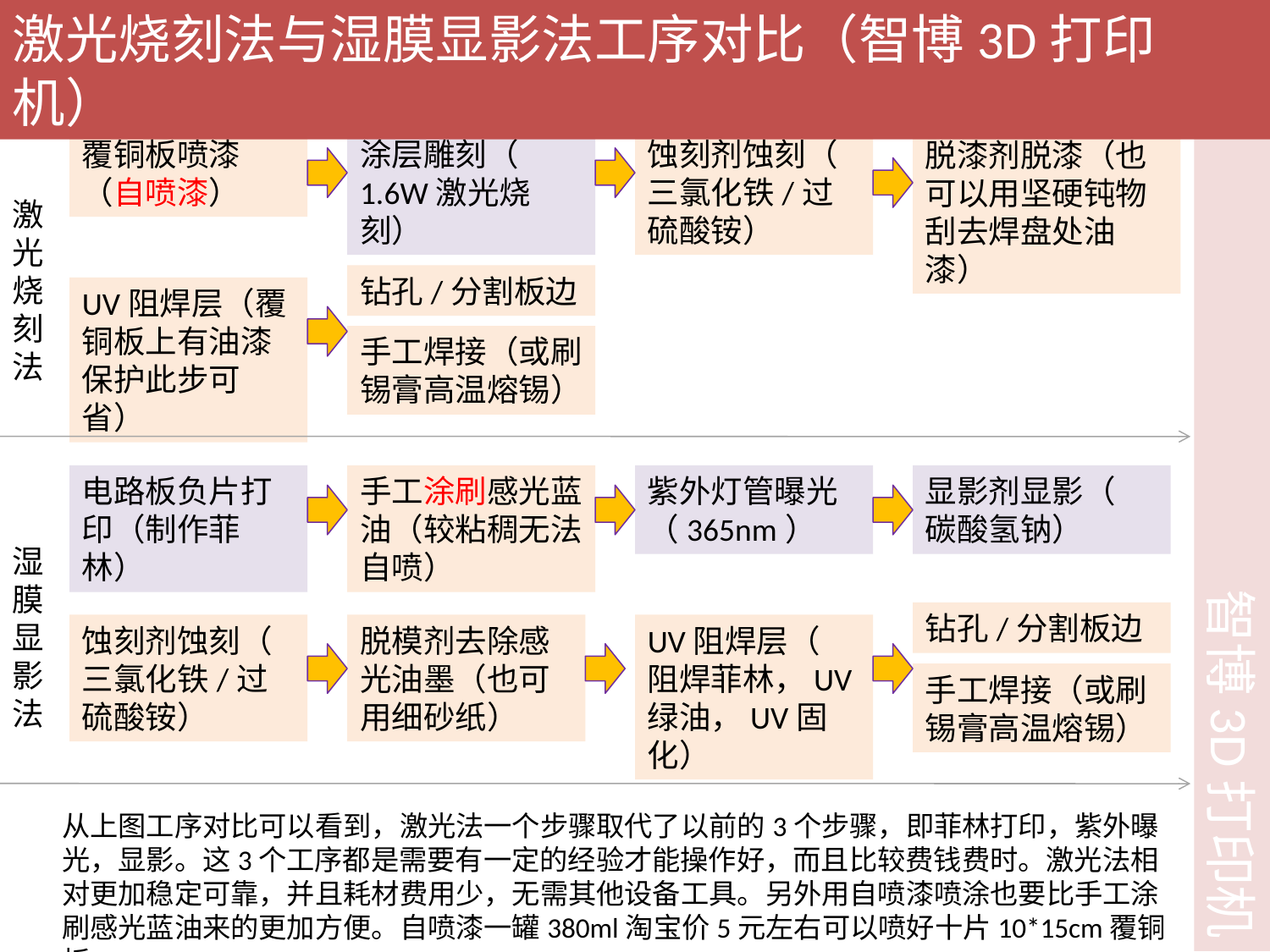

激光烧刻法与湿膜显影法工序对比（智博3D打印机）
覆铜板喷漆（自喷漆）
涂层雕刻（
1.6W激光烧刻）
蚀刻剂蚀刻（
三氯化铁/过硫酸铵）
脱漆剂脱漆（也可以用坚硬钝物刮去焊盘处油漆）

激光烧刻法
钻孔/分割板边
UV阻焊层（覆铜板上有油漆保护此步可省）

手工焊接（或刷锡膏高温熔锡）
智博3D打印机
电路板负片打印（制作菲林）
手工涂刷感光蓝油（较粘稠无法自喷）
紫外灯管曝光（365nm）
显影剂显影（
碳酸氢钠）

湿膜显影法
钻孔/分割板边
蚀刻剂蚀刻（
三氯化铁/过硫酸铵）
脱模剂去除感光油墨（也可用细砂纸）
UV阻焊层（
阻焊菲林，UV绿油，UV固化）

手工焊接（或刷锡膏高温熔锡）
从上图工序对比可以看到，激光法一个步骤取代了以前的3个步骤，即菲林打印，紫外曝光，显影。这3个工序都是需要有一定的经验才能操作好，而且比较费钱费时。激光法相对更加稳定可靠，并且耗材费用少，无需其他设备工具。另外用自喷漆喷涂也要比手工涂刷感光蓝油来的更加方便。自喷漆一罐380ml淘宝价5元左右可以喷好十片10*15cm覆铜板。